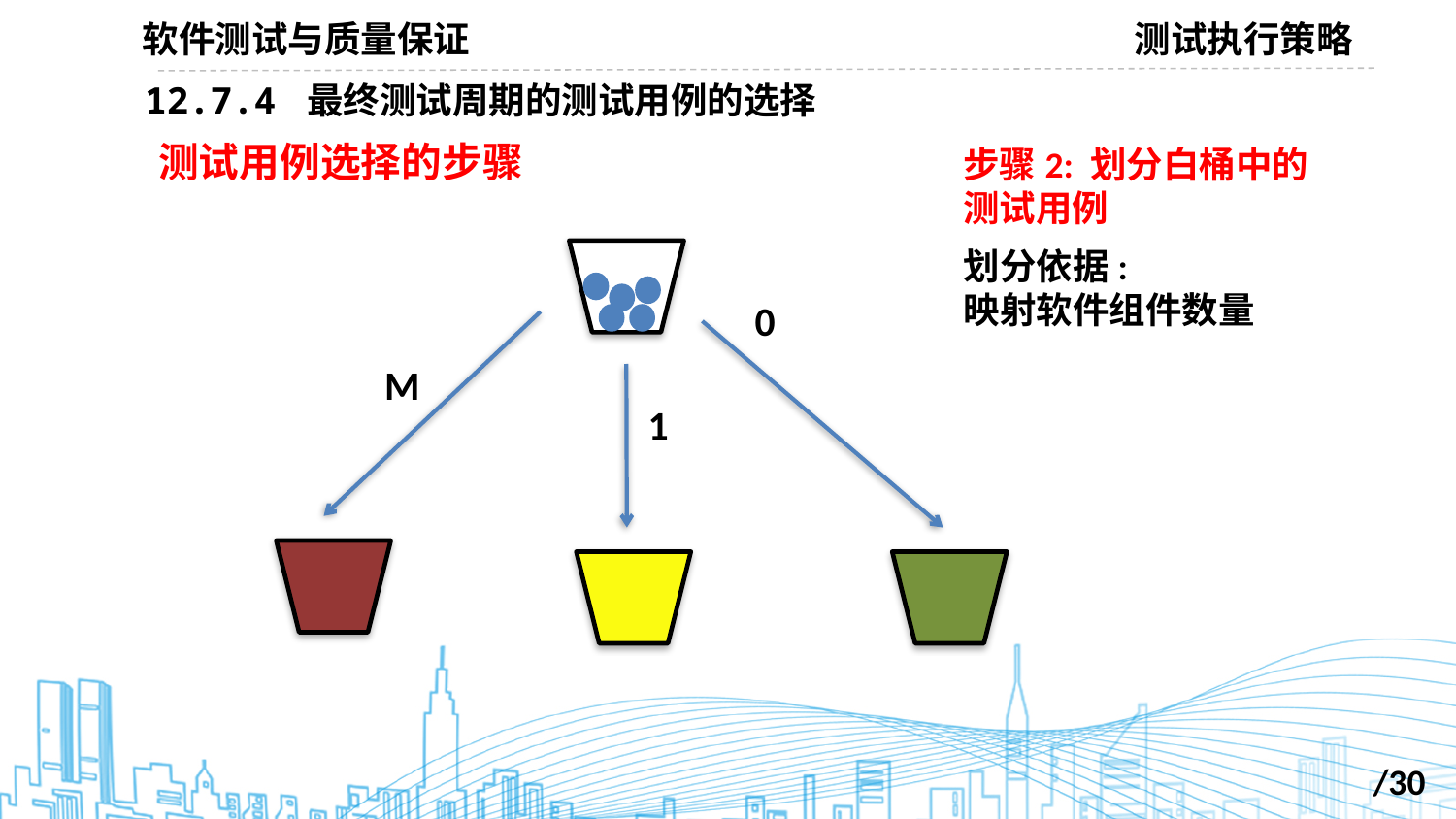

软件测试与质量保证
测试执行策略
12.7.4 最终测试周期的测试用例的选择
测试用例选择的步骤
步骤2: 划分白桶中的测试用例
划分依据:
映射软件组件数量

0

M
1

19